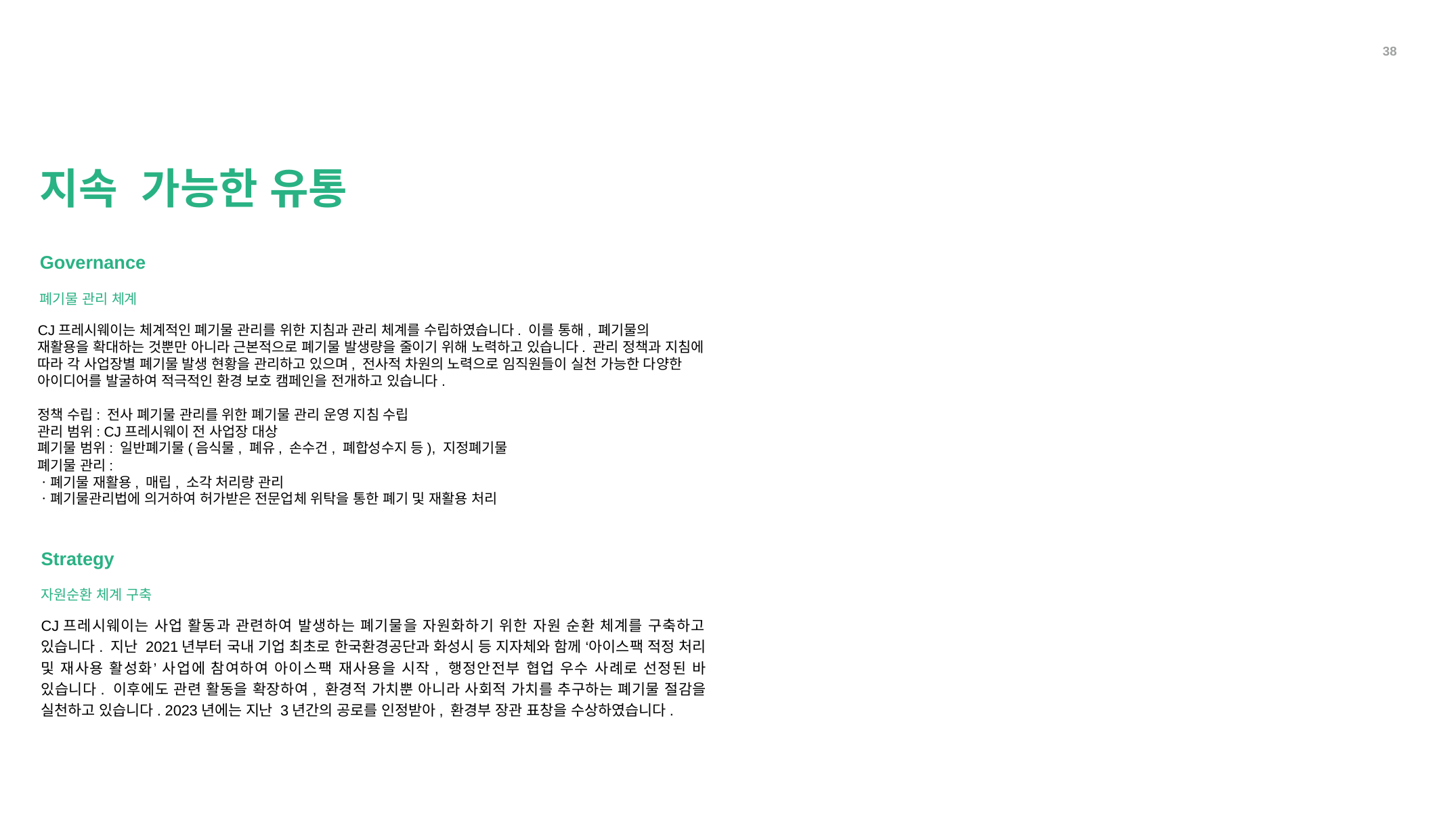

38
지속	가능한 유통
Governance
폐기물 관리 체계

CJ프레시웨이는 체계적인 폐기물 관리를 위한 지침과 관리 체계를 수립하였습니다. 이를 통해, 폐기물의 재활용을 확대하는 것뿐만 아니라 근본적으로 폐기물 발생량을 줄이기 위해 노력하고 있습니다. 관리 정책과 지침에 따라 각 사업장별 폐기물 발생 현황을 관리하고 있으며, 전사적 차원의 노력으로 임직원들이 실천 가능한 다양한 아이디어를 발굴하여 적극적인 환경 보호 캠페인을 전개하고 있습니다.

정책 수립: 전사 폐기물 관리를 위한 폐기물 관리 운영 지침 수립
관리 범위: CJ프레시웨이 전 사업장 대상
폐기물 범위: 일반폐기물(음식물, 폐유, 손수건, 폐합성수지 등), 지정폐기물
폐기물 관리:
ㆍ폐기물 재활용, 매립, 소각 처리량 관리
ㆍ폐기물관리법에 의거하여 허가받은 전문업체 위탁을 통한 폐기 및 재활용 처리
Strategy
자원순환 체계 구축
CJ프레시웨이는 사업 활동과 관련하여 발생하는 폐기물을 자원화하기 위한 자원 순환 체계를 구축하고 있습니다. 지난 2021년부터 국내 기업 최초로 한국환경공단과 화성시 등 지자체와 함께 ‘아이스팩 적정 처리 및 재사용 활성화’ 사업에 참여하여 아이스팩 재사용을 시작, 행정안전부 협업 우수 사례로 선정된 바 있습니다. 이후에도 관련 활동을 확장하여, 환경적 가치뿐 아니라 사회적 가치를 추구하는 폐기물 절감을 실천하고 있습니다. 2023년에는 지난 3년간의 공로를 인정받아, 환경부 장관 표창을 수상하였습니다.